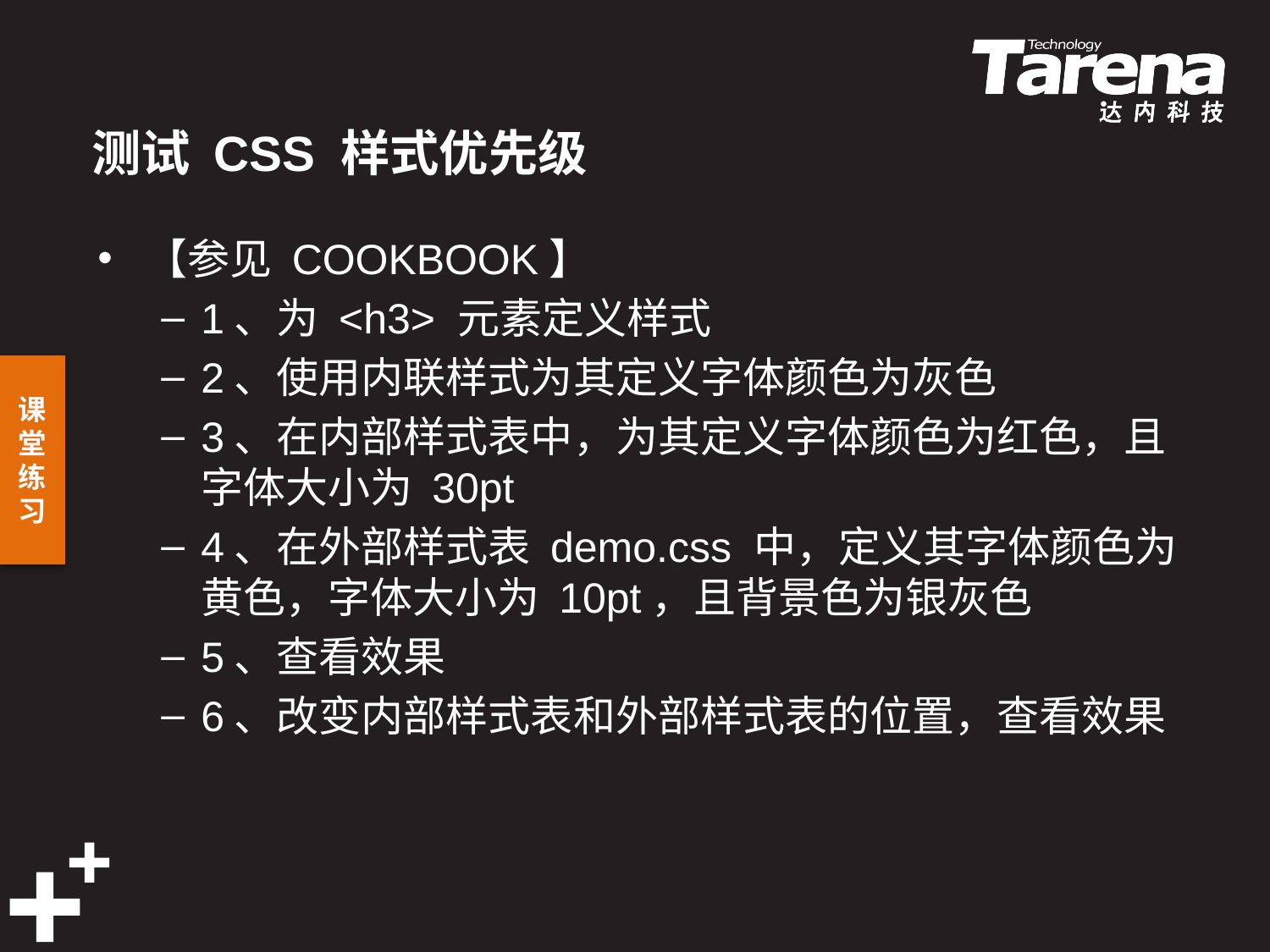

# 测试 CSS 样式优先级
【参见 COOKBOOK】
1、为 <h3> 元素定义样式
2、使用内联样式为其定义字体颜色为灰色
3、在内部样式表中，为其定义字体颜色为红色，且字体大小为 30pt
4、在外部样式表 demo.css 中，定义其字体颜色为黄色，字体大小为 10pt，且背景色为银灰色
5、查看效果
6、改变内部样式表和外部样式表的位置，查看效果